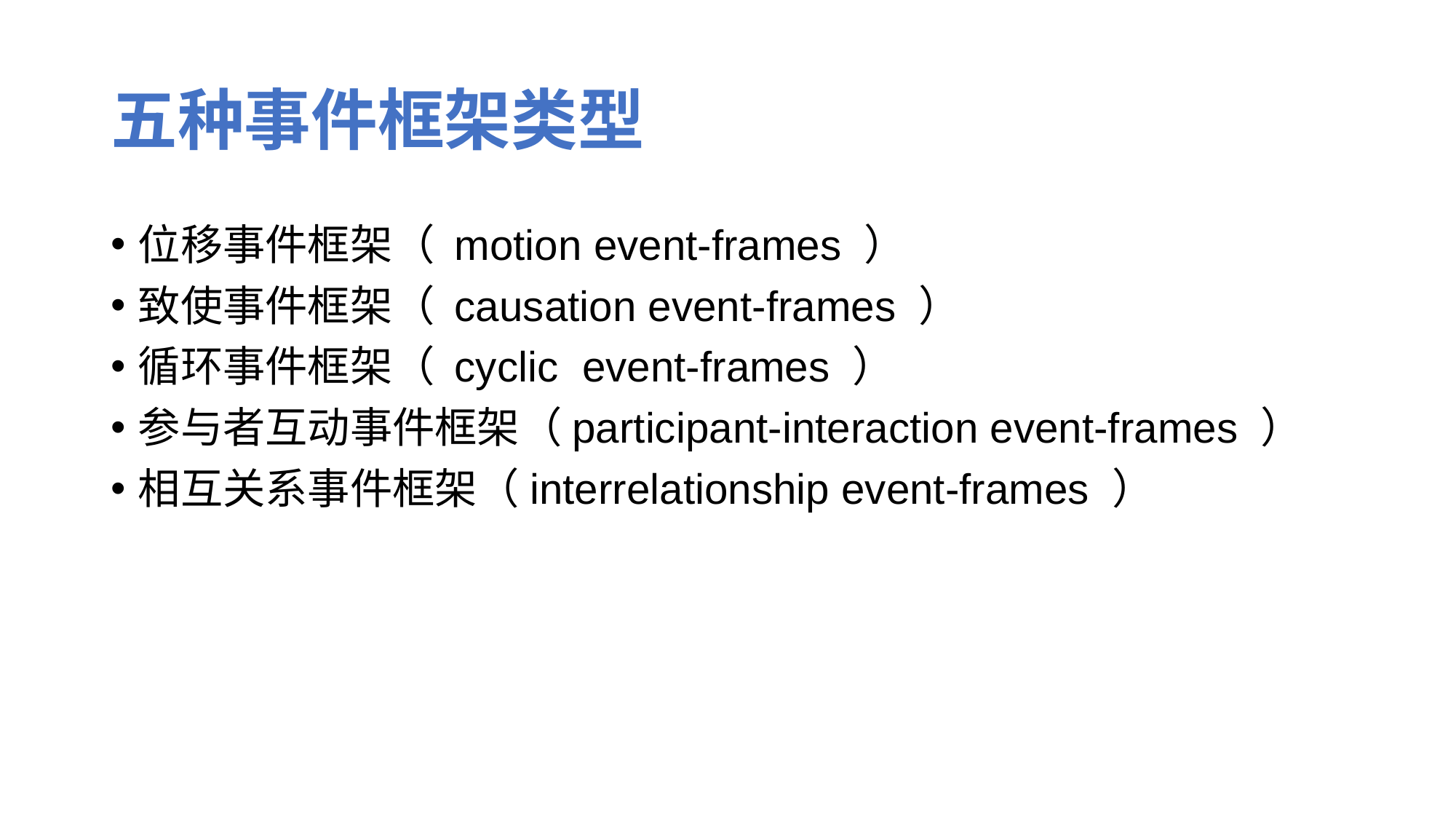

# 五种事件框架类型
位移事件框架（ motion event-frames ）
致使事件框架（ causation event-frames ）
循环事件框架（ cyclic  event-frames ）
参与者互动事件框架（participant-interaction event-frames ）
相互关系事件框架（interrelationship event-frames ）